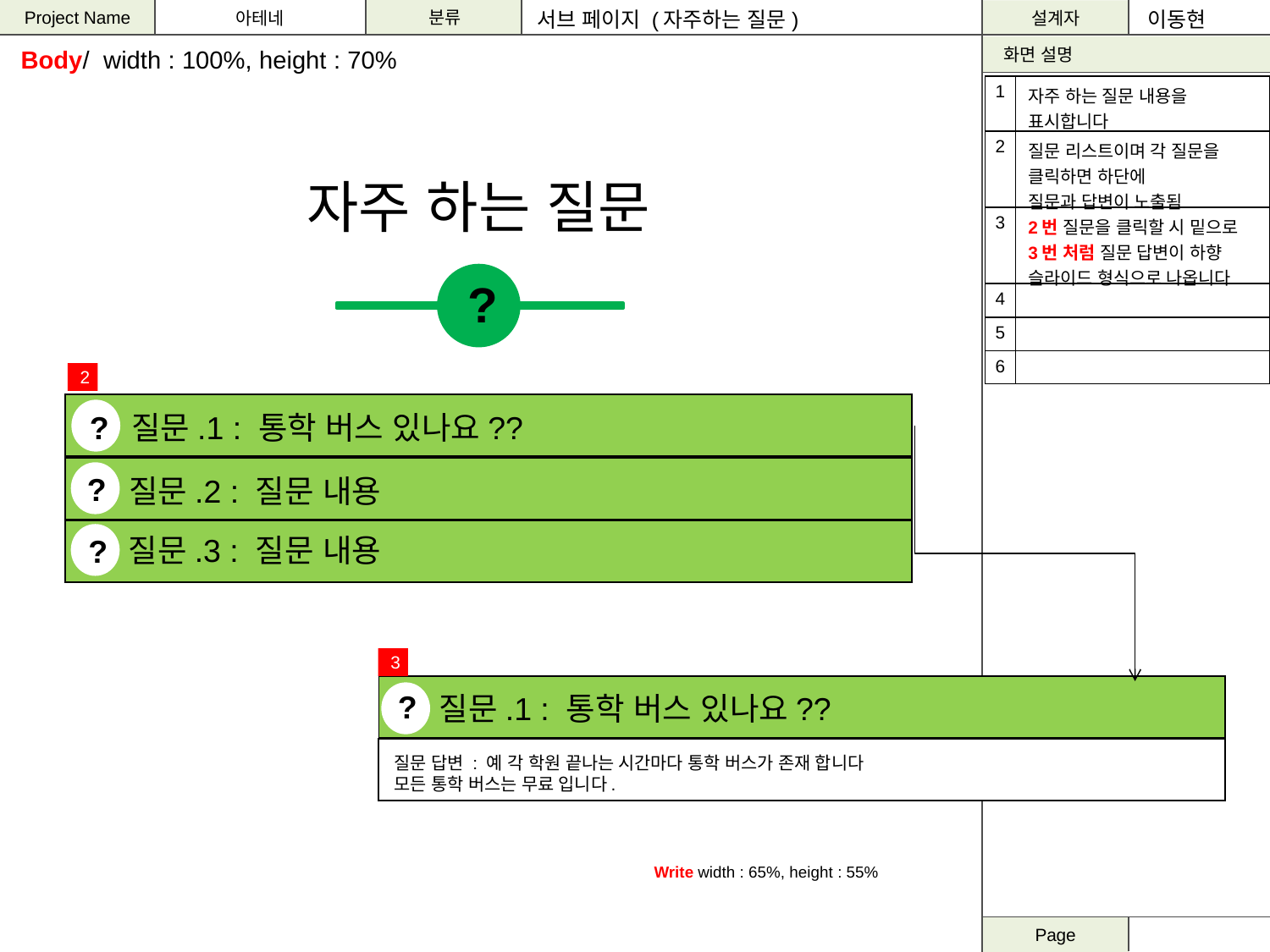

서브 페이지 (자주하는 질문)
이동현
Body/  width : 100%, height : 70%
| 1 | 자주 하는 질문 내용을 표시합니다 |
| --- | --- |
| 2 | 질문 리스트이며 각 질문을 클릭하면 하단에 질문과 답변이 노출됨 |
| 3 | 2번 질문을 클릭할 시 밑으로 3번 처럼 질문 답변이 하향 슬라이드 형식으로 나옵니다 |
| 4 |  |
| 5 |  |
| 6 |  |
자주 하는 질문

?

2
|  |
| --- |

?
질문.1 : 통학 버스 있나요??
|  |
| --- |
?

질문.2 : 질문 내용
|  |
| --- |
질문.3 : 질문 내용
?

3
|  |
| --- |
?
질문.1 : 통학 버스 있나요??

|  |
| --- |
질문 답변 : 예 각 학원 끝나는 시간마다 통학 버스가 존재 합니다
모든 통학 버스는 무료 입니다.
Write width : 65%, height : 55%